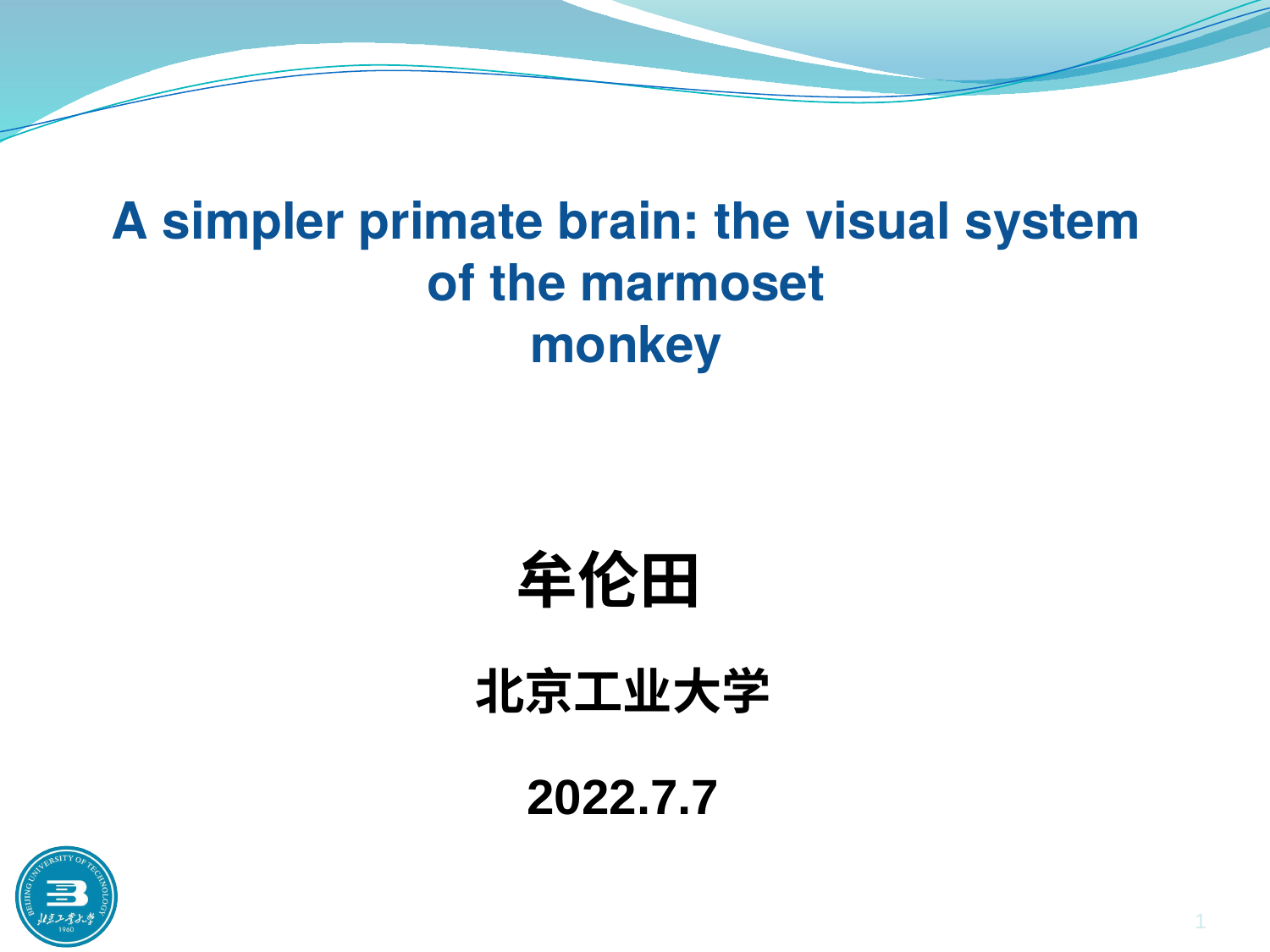

# A simpler primate brain: the visual system of the marmoset monkey
牟伦田
北京工业大学
2022.7.7

1